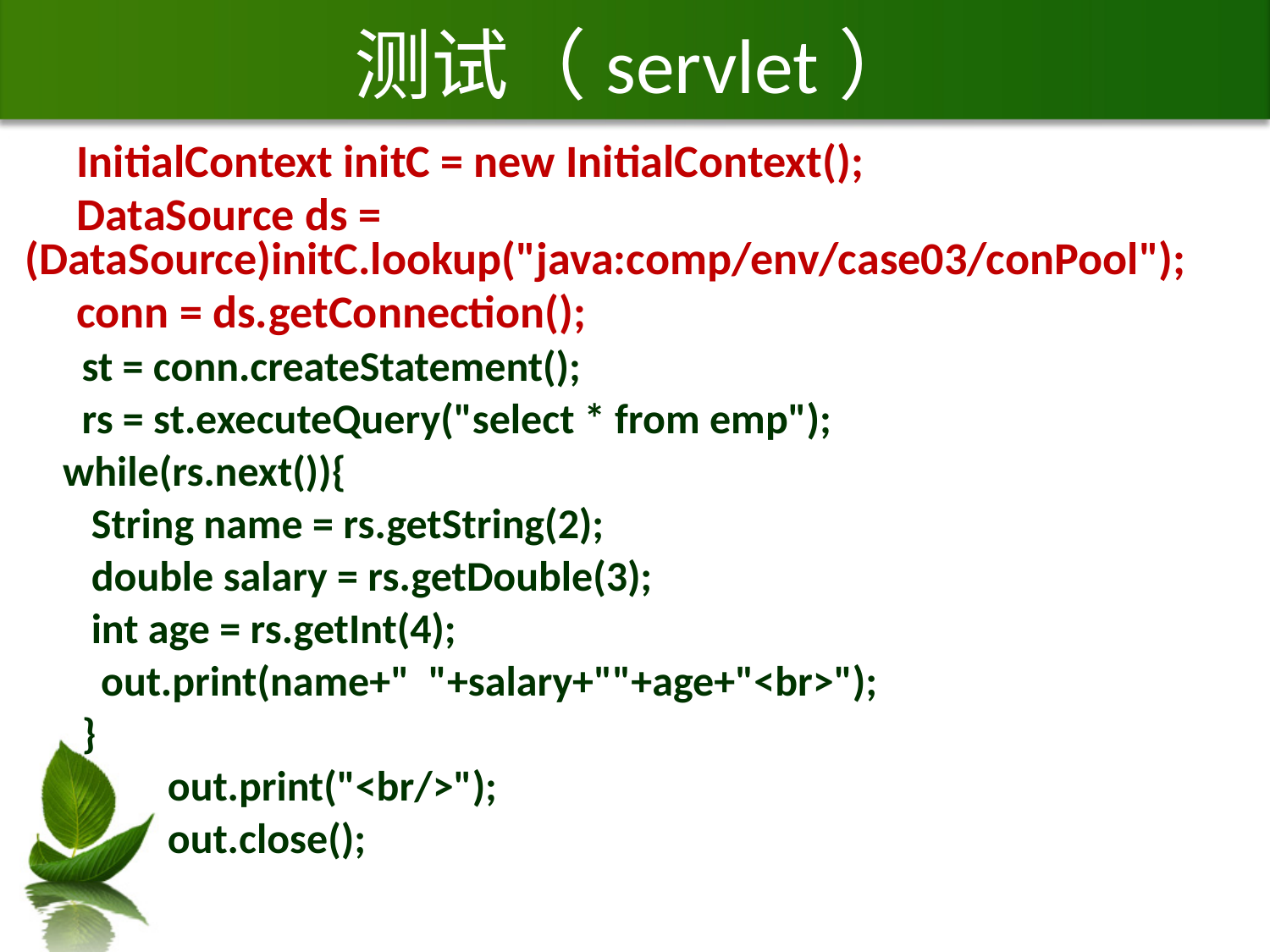

# 测试（servlet）
     InitialContext initC = new InitialContext();
     DataSource ds =   (DataSource)initC.lookup("java:comp/env/case03/conPool");
     conn = ds.getConnection();
      st = conn.createStatement();
      rs = st.executeQuery("select * from emp");
    while(rs.next()){
       String name = rs.getString(2);
       double salary = rs.getDouble(3);
       int age = rs.getInt(4);
        out.print(name+"  "+salary+""+age+"<br>");
      }
               out.print("<br/>");
               out.close();